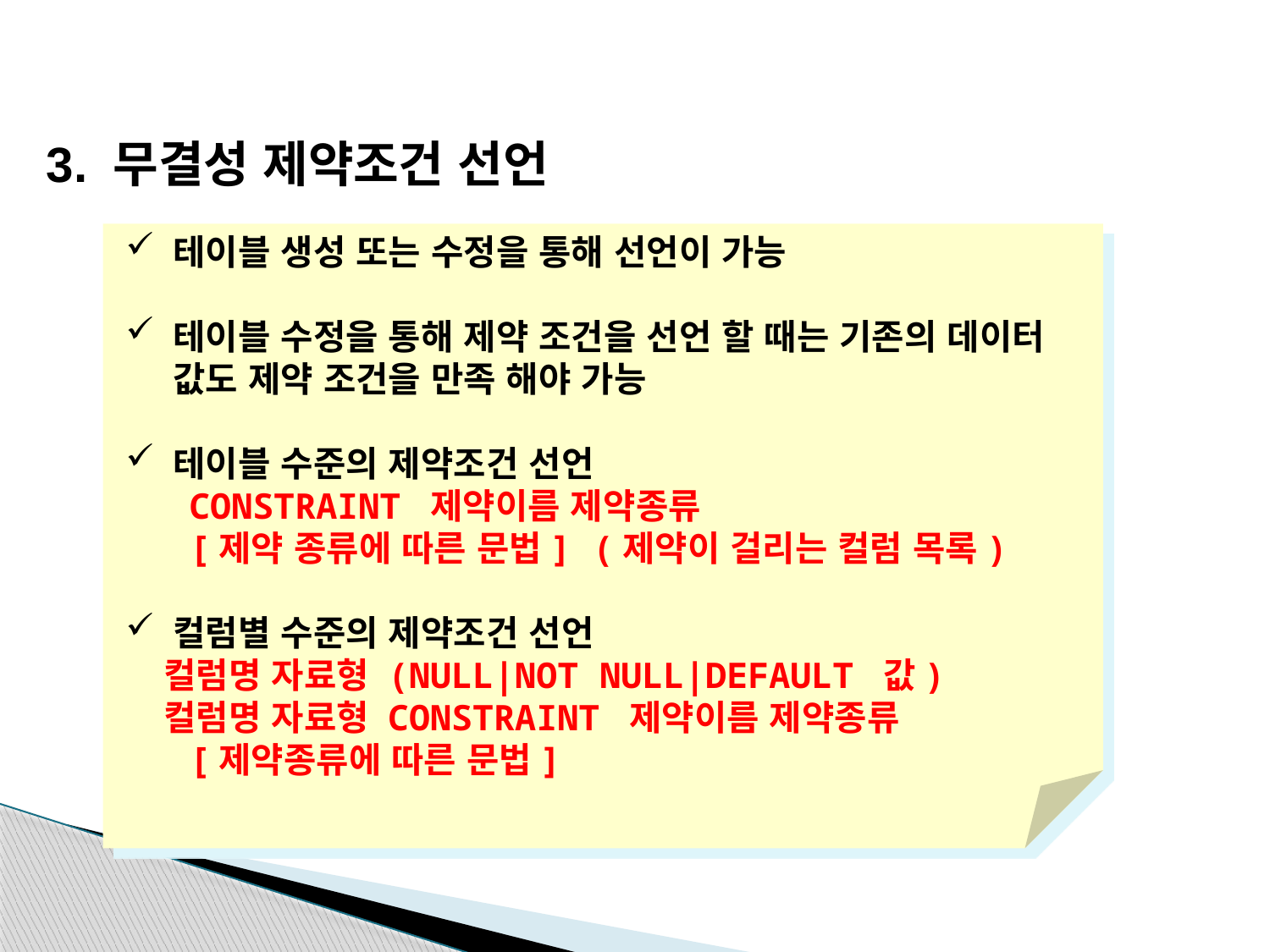

3. 무결성 제약조건 선언
테이블 생성 또는 수정을 통해 선언이 가능

테이블 수정을 통해 제약 조건을 선언 할 때는 기존의 데이터 값도 제약 조건을 만족 해야 가능

테이블 수준의 제약조건 선언
   CONSTRAINT 제약이름 제약종류
   [제약 종류에 따른 문법] (제약이 걸리는 컬럼 목록)

컬럼별 수준의 제약조건 선언
   컬럼명 자료형 (NULL|NOT NULL|DEFAULT 값)
   컬럼명 자료형 CONSTRAINT 제약이름 제약종류
   [제약종류에 따른 문법]